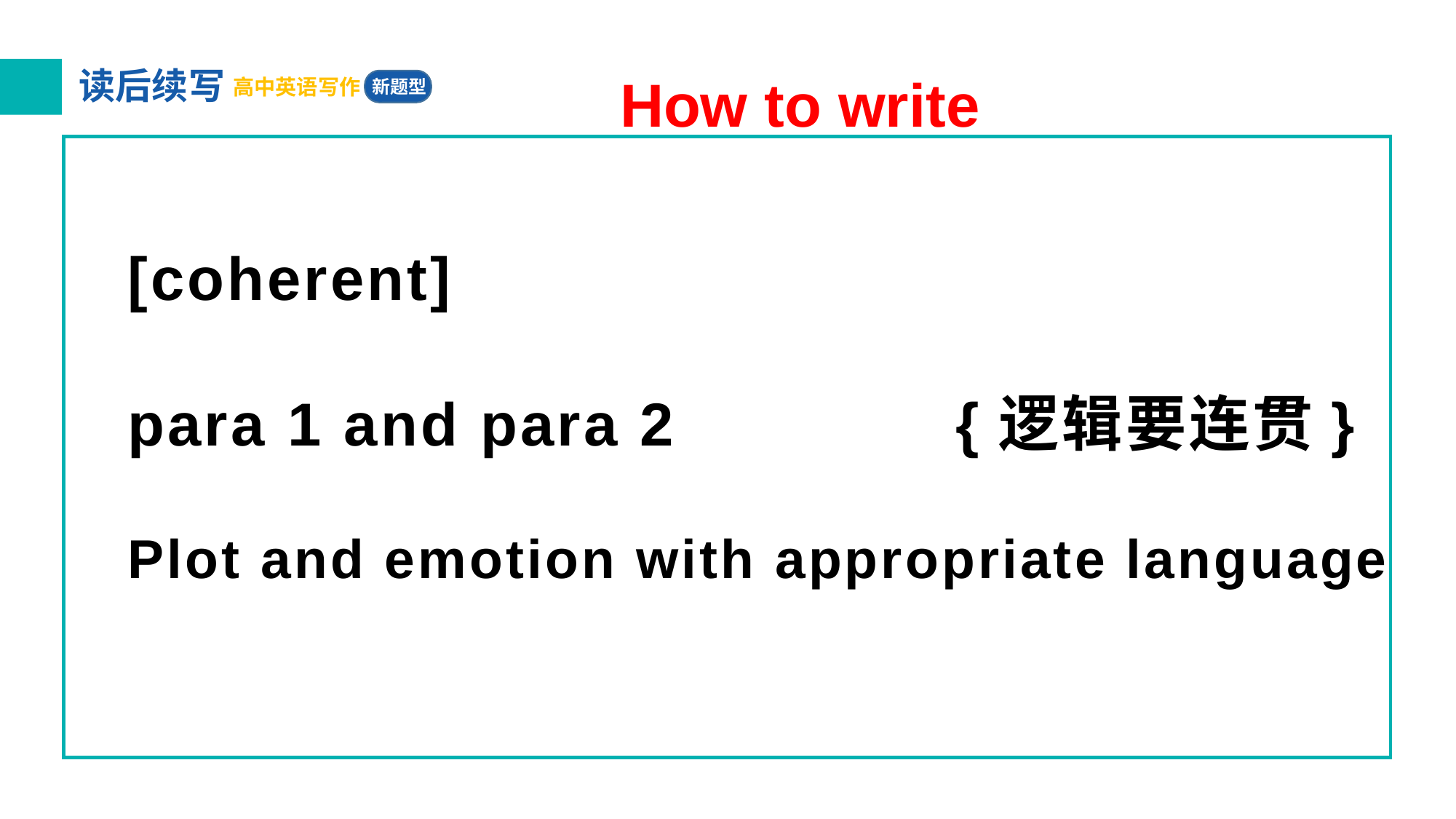

# How to write
[coherent]

para 1 and para 2              {逻辑要连贯}

Plot and emotion with appropriate language